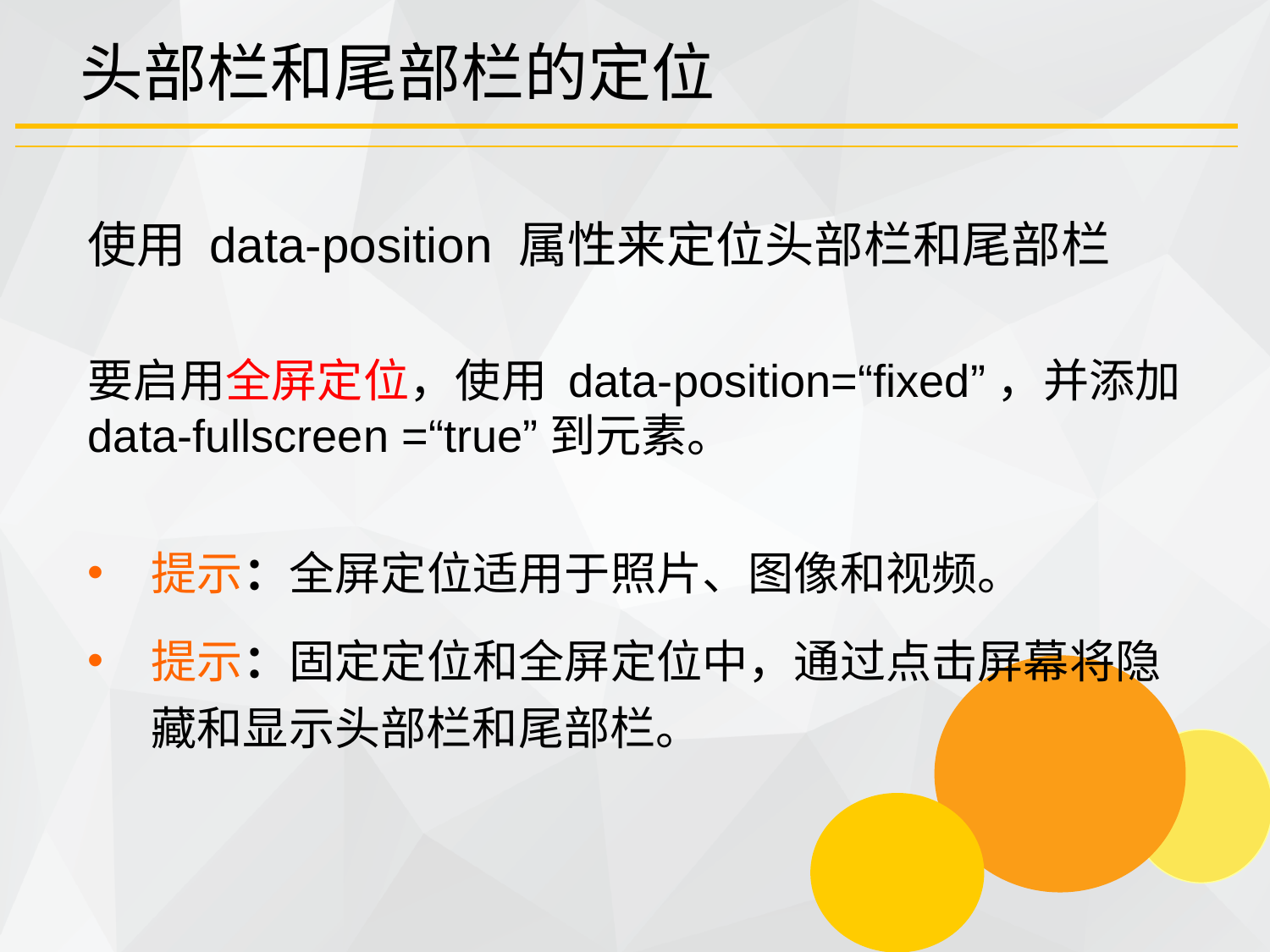

# 头部栏和尾部栏的定位
使用 data-position 属性来定位头部栏和尾部栏

要启用全屏定位，使用 data-position=“fixed”，并添加 data-fullscreen =“true”到元素。

提示：全屏定位适用于照片、图像和视频。
提示：固定定位和全屏定位中，通过点击屏幕将隐藏和显示头部栏和尾部栏。